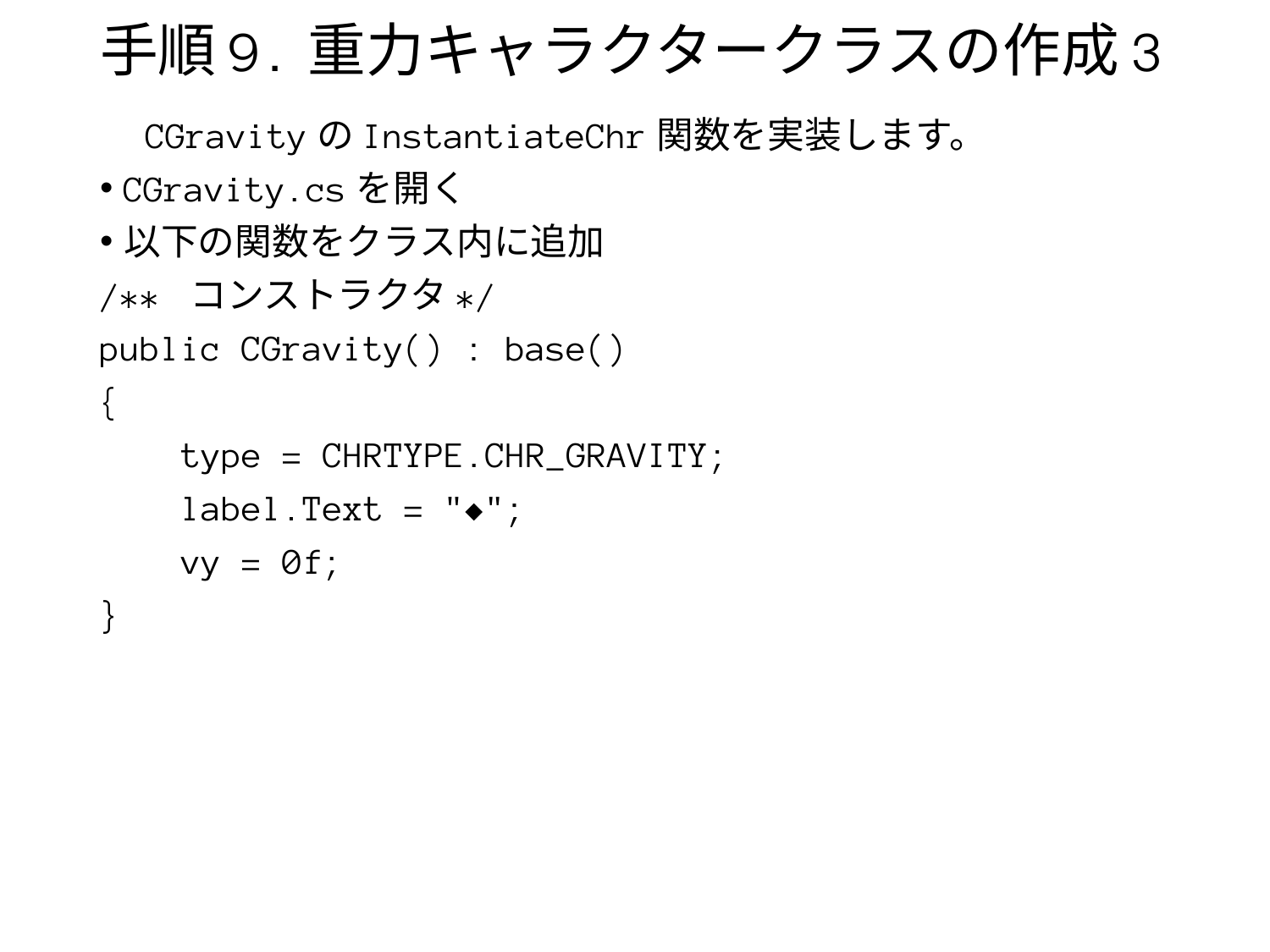

# 手順9.重力キャラクタークラスの作成3
　CGravityのInstantiateChr関数を実装します。
CGravity.csを開く
以下の関数をクラス内に追加
/** コンストラクタ*/
public CGravity() : base()
{
    type = CHRTYPE.CHR_GRAVITY;
    label.Text = "◆";
    vy = 0f;
}